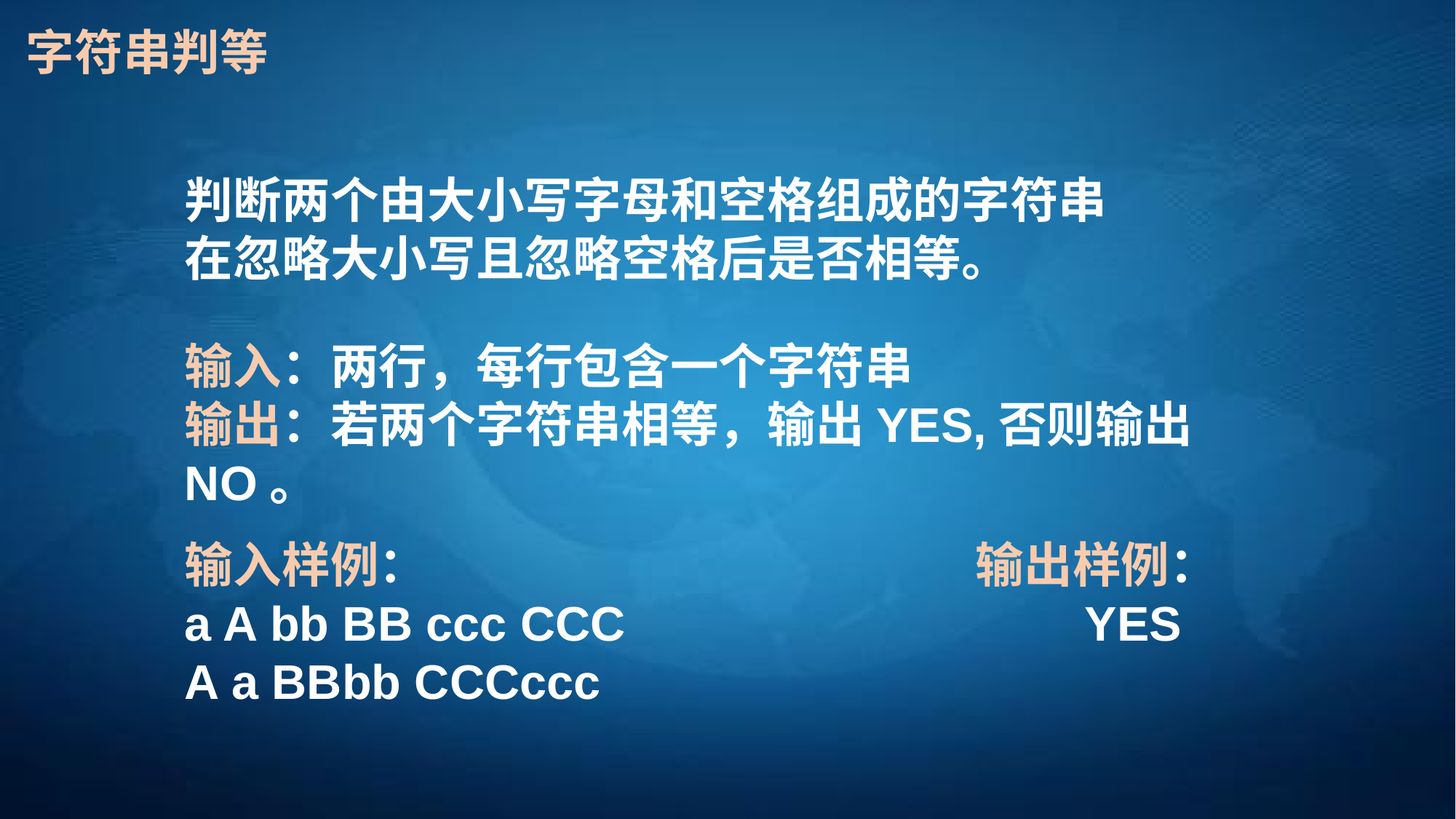

字符串判等
判断两个由大小写字母和空格组成的字符串在忽略大小写且忽略空格后是否相等。
输入：两行，每行包含一个字符串
输出：若两个字符串相等，输出YES,否则输出NO。
输入样例：
a A bb BB ccc CCC
A a BBbb CCCccc
输出样例：
	YES